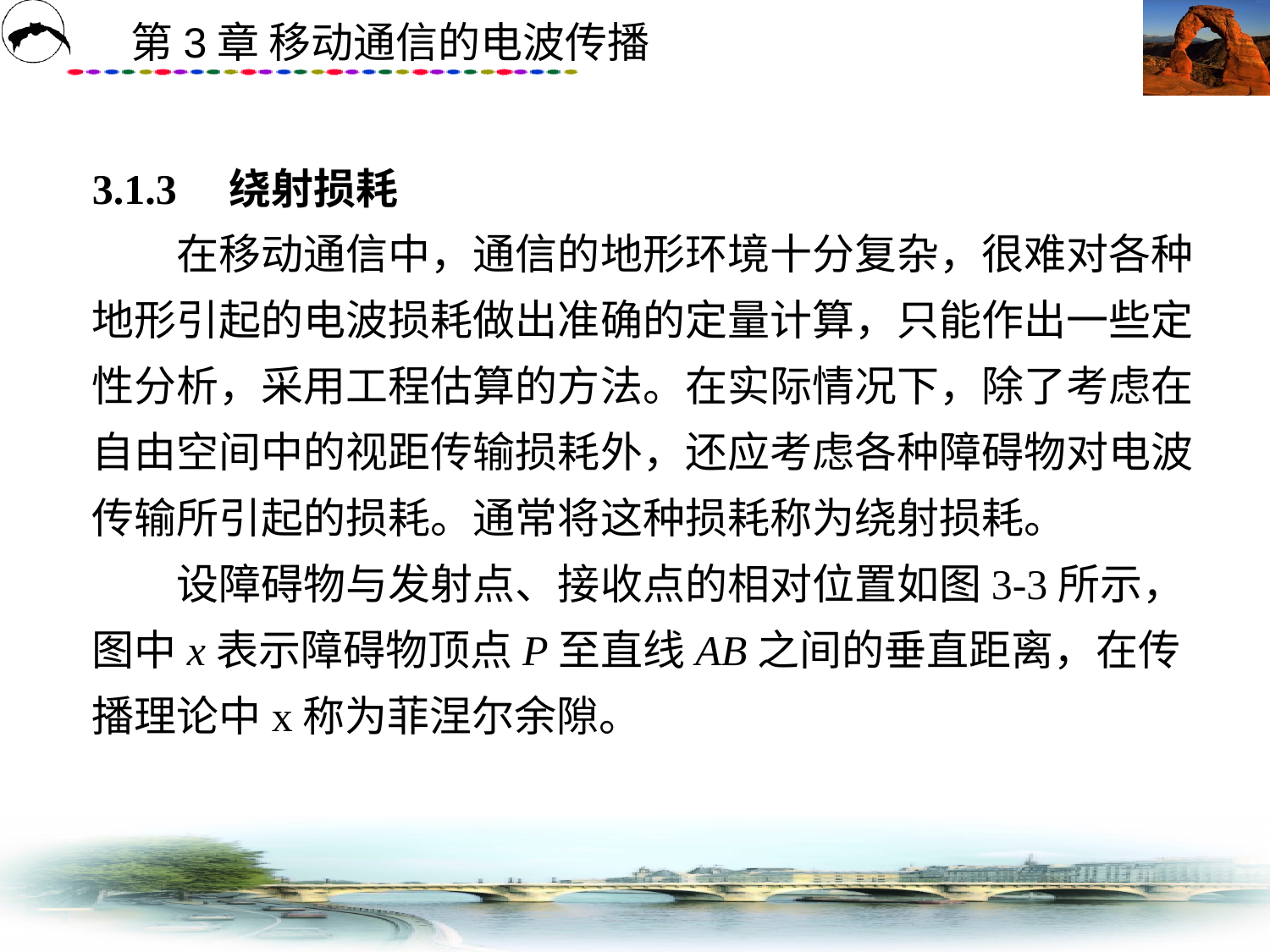

# 3.1.3　绕射损耗 　　在移动通信中，通信的地形环境十分复杂，很难对各种地形引起的电波损耗做出准确的定量计算，只能作出一些定性分析，采用工程估算的方法。在实际情况下，除了考虑在自由空间中的视距传输损耗外，还应考虑各种障碍物对电波传输所引起的损耗。通常将这种损耗称为绕射损耗。 　　设障碍物与发射点、接收点的相对位置如图3-3所示，图中x表示障碍物顶点P至直线AB之间的垂直距离，在传播理论中x称为菲涅尔余隙。